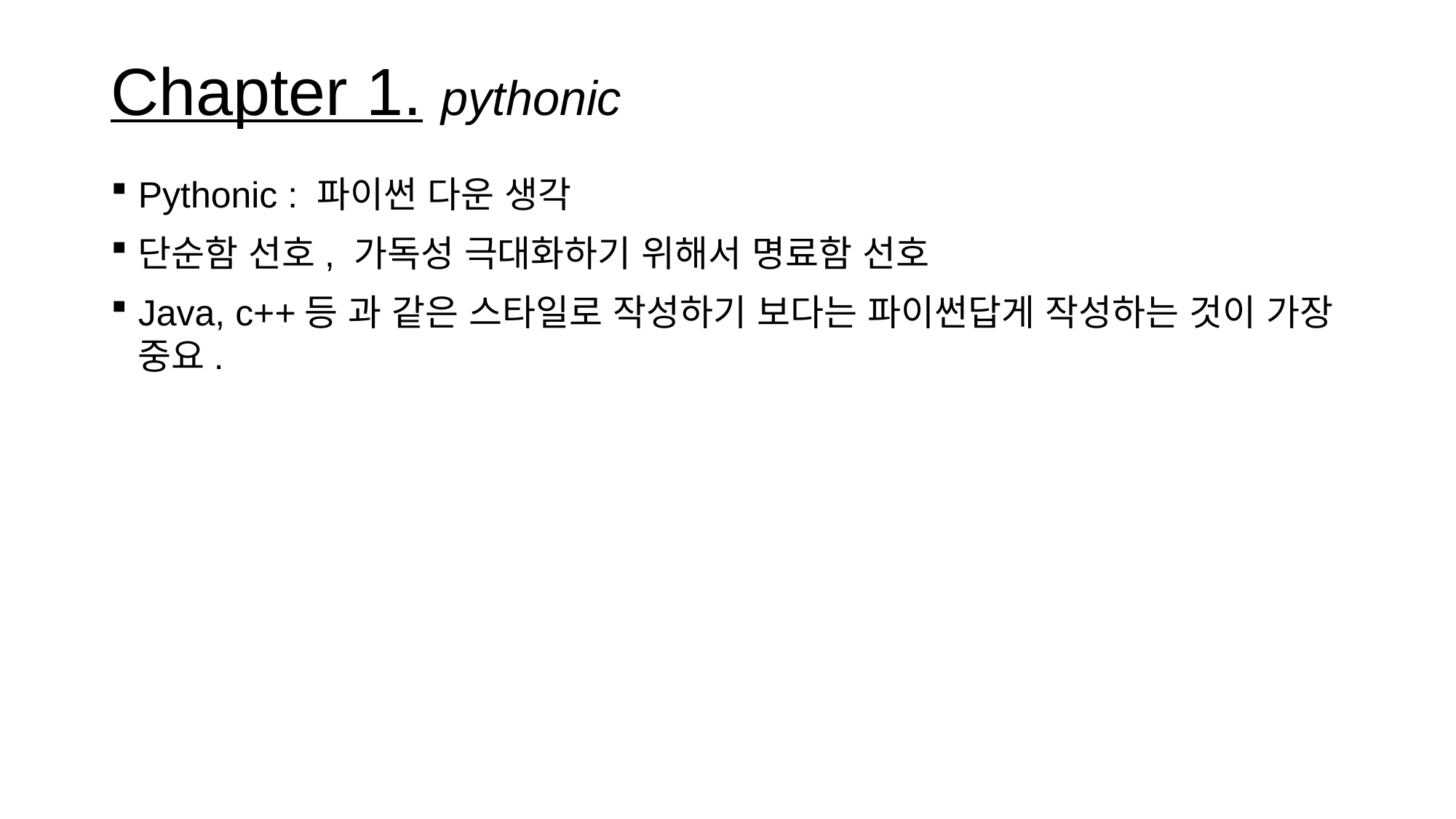

# Chapter 1. pythonic
Pythonic : 파이썬 다운 생각
단순함 선호, 가독성 극대화하기 위해서 명료함 선호
Java, c++등 과 같은 스타일로 작성하기 보다는 파이썬답게 작성하는 것이 가장 중요.